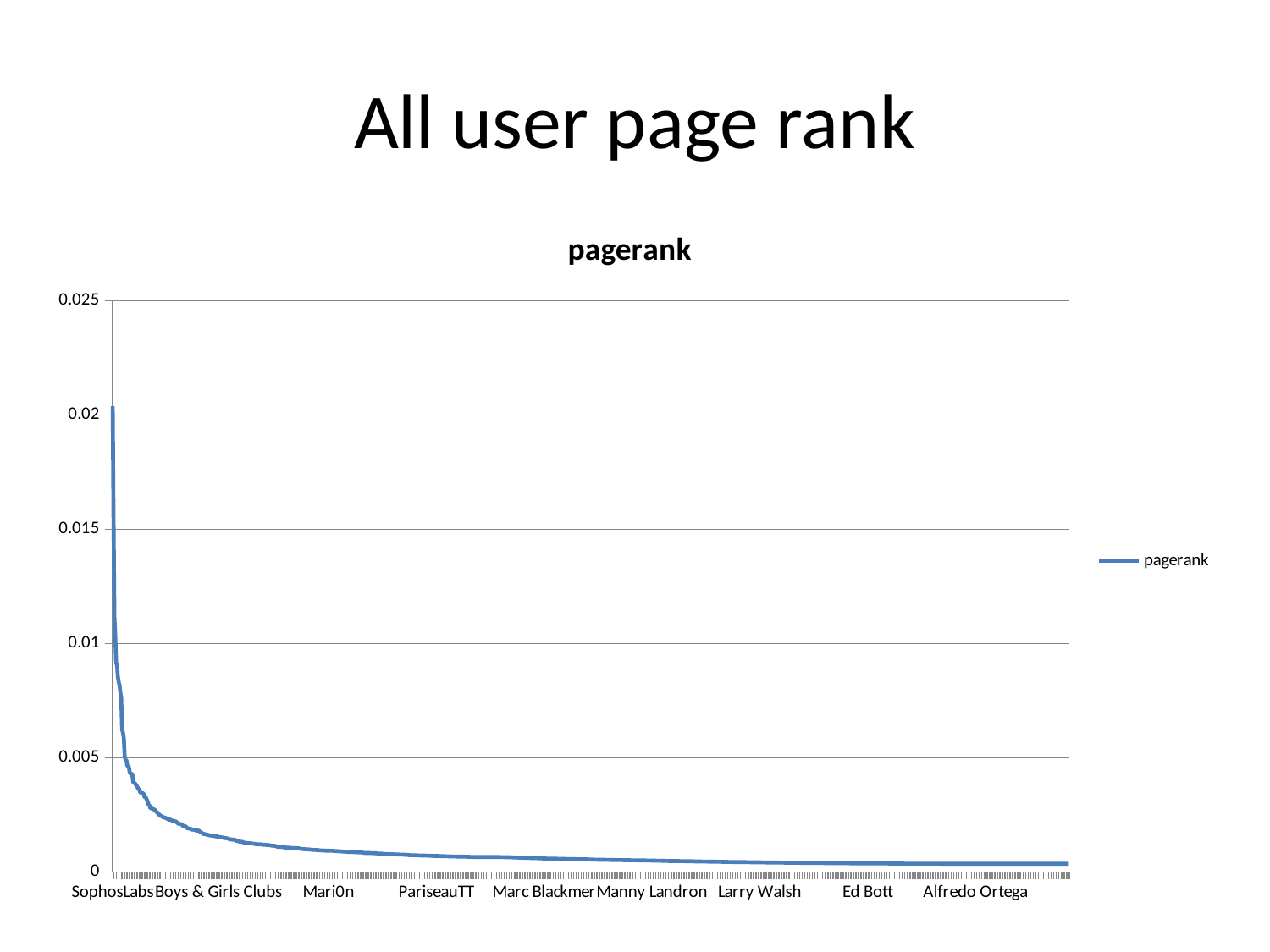

# All user page rank

### Chart:

| Category | pagerank |
|---|---|
| SophosLabs | 0.0203764873023 |
| Amit Yoran | 0.0153578231714 |
| Naked Security | 0.0111627184559 |
| Lookout | 0.0103394603251 |
| SUBWAY® | 0.00914360386338 |
| Michael Hiskey | 0.00905754292295 |
| devsecops | 0.00855000760275 |
| Moscone Center | 0.00830603049916 |
| Texiwill | 0.0081661199325 |
| Dune Lawrence | 0.0078347162477 |
| Europol | 0.00759769327321 |
| Visa | 0.00622381931991 |
| Senator Ben Sasse | 0.00610651982656 |
| DennisF | 0.00584237966714 |
| Zach Epstein | 0.00503742507906 |
| Disqus | 0.00489952546738 |
| Andrey Nikishin | 0.00489673927528 |
| Sara Peters | 0.00465572754214 |
| B Miller | 0.00462474031489 |
| Trusted Computing | 0.00458245708842 |
| Jill S. Russell | 0.0043075484911 |
| Ken Mingis | 0.00430630747357 |
| Dustin Collins | 0.00428824218692 |
| alan rusbridger | 0.00423618715211 |
| Thibault Reuille | 0.00391742427279 |
| George V. Hulme | 0.00389408149372 |
| Hillary Clinton | 0.00387932903394 |
| MISTrainingInstitute | 0.00381803046641 |
| Marietje Schaake | 0.00376858437119 |
| Helen Beal | 0.00370186240275 |
| Stefano Epifani | 0.00362529532138 |
| Check Point Software | 0.00360286400498 |
| Digitally Imported | 0.00349078944715 |
| GlobesEnglish | 0.00347203080712 |
| AWS Partner Network | 0.00343951425517 |
| MACH37 | 0.0034375195333 |
| Andrew Plato | 0.00343188281825 |
| CBS Sunday Morning | 0.00329415553489 |
| Marcia Hofmann | 0.00325329662165 |
| Ester Pent | 0.00324658067302 |
| Lacoon Mobile Sec | 0.00313892681099 |
| atlas 0f d00m | 0.00306068634585 |
| HackingTeam | 0.00293685290645 |
| Shawn Harris | 0.00290531568993 |
| Christian Schneider | 0.0027908110059 |
| IKAHAN | 0.00278519197516 |
| cutaway | 0.00276702562668 |
| Beau Woods | 0.00274486523472 |
| tcmbc | 0.00273836576749 |
| Mr. Robot | 0.0027201009855 |
| ITKnowledgeExchange | 0.00268069035622 |
| John Pescatore | 0.00262717397364 |
| MichaelSantarcangelo | 0.00260538548985 |
| LastPass | 0.00254817269961 |
| Jordan H. | 0.00253032865105 |
| OPM | 0.00245669046411 |
| Robert Stroud CRISC | 0.00245048950379 |
| NH-ISAC | 0.0024454775287 |
| Adobe | 0.00242244286618 |
| Mathew J Schwartz | 0.00238532046133 |
| John E. Vincent | 0.00237977631797 |
| DataStax | 0.00237562994897 |
| switched | 0.00236042420444 |
| Clare O'Neill | 0.00232910467326 |
| DarkReading | 0.00232266628574 |
| John Shade | 0.00229050862542 |
| AIN | 0.00228722501389 |
| HD Moore | 0.00228443894773 |
| Rafał Łoś | 0.00226389273166 |
| Dean Wampler | 0.00225918101684 |
| Craig Timberg | 0.002233856017 |
| Sheryl Sandberg | 0.00221472907923 |
| Tech Economy | 0.00221454757733 |
| FounderFox | 0.00221114911693 |
| ISACA International | 0.00220122191442 |
| Rachel Kalmar | 0.00216031049595 |
| Brian J Lariche | 0.00212742748132 |
| Zscaler | 0.0021061002741 |
| Michael Andreano | 0.00210163981681 |
| Onalytica | 0.00209006724439 |
| Branndon Pike | 0.00208713856404 |
| Bromium | 0.00207071639535 |
| The Official AnonOps | 0.00200676471859 |
| Justin Lundy | 0.0020014725054 |
| LexisNexis | 0.00200123873645 |
| #UNITEDsummit | 0.00199324456016 |
| Anonymous | 0.00196090718186 |
| Edward Tufte | 0.00191568143616 |
| PayPal | 0.001899721438 |
| Ben Tomhave | 0.00189557345923 |
| Mitchell Porter | 0.00189001238543 |
| Lukas Rist | 0.00188708114454 |
| HPStorageGuy | 0.00185674645828 |
| Hacked Team | 0.00185203018437 |
| sucuri | 0.00185050357297 |
| Matthew Aid | 0.00183377728963 |
| Anonymous_B.I.G.  | 0.00183366675816 |
| Stefano Zanero | 0.0018139724588 |
| Rapid7 | 0.00180509258046 |
| aim4r | 0.00180387702488 |
| U.S. Navy | 0.00180255901115 |
| L Sutton | 0.00178402678926 |
| Ben Kepes | 0.00176161771407 |
| Iain Thomson | 0.00172132936095 |
| thomas lim | 0.00170885095514 |
| Windows | 0.00167888429964 |
| Ciaran Johnson | 0.00165759047862 |
| Michael McCarthy | 0.0016555607516 |
| Samsung Mobile US | 0.00164766467647 |
| Megan H. MacKenzie | 0.001634597143 |
| Bit9 + Carbon Black | 0.0016280924407 |
| Jian Zhen | 0.00162491591061 |
| Stacey Banks | 0.00160752223544 |
| Caspar Bowden | 0.00159463880717 |
| Nicholas J. Percoco | 0.00159355135747 |
| Tarun Samtani, CISSP | 0.0015872959803 |
| Ismael Valenzuela | 0.00157699556869 |
| Akka Team | 0.00157380015758 |
| Cloned Milkmen | 0.00157051072097 |
| p0s1xplus0 | 0.0015627349626 |
| Billy Rios | 0.00155579178661 |
| miss edd | 0.00155348004835 |
| johullrich | 0.00154298663131 |
| Lorenzo Franceschi B | 0.00154024193408 |
| FBI | 0.00152524862526 |
| Amit Chatterjee | 0.00152043756938 |
| Boys & Girls Clubs  | 0.00151738341228 |
| Steve Wozniak | 0.0015062210559 |
| Kyle Springer | 0.00150556863468 |
| Anonymous Press | 0.00149986225256 |
| Intel Security | 0.0014776956473 |
| Tom Cook | 0.00147633574714 |
| CBI | 0.00147536836519 |
| Webroot | 0.00146954296765 |
| MuckRock | 0.00146221536065 |
| 2 Brothers Brewery | 0.00145296071138 |
| Jen Weedon | 0.00143409766263 |
| CA Technologies | 0.00142715416463 |
| bhconsulting | 0.00141616860071 |
| Druva Inc | 0.00141070120174 |
| Tom Field | 0.00140956696821 |
| Mano 'dash4rk' Paul | 0.00140678530297 |
| Stephen de Vries | 0.0014046330698 |
| sw17ch | 0.00139356956751 |
| APWG.eu | 0.00138734331374 |
| 111MinnaGallery | 0.00134639134588 |
| Sonatype | 0.00134544067224 |
| Bitnami | 0.00133455984735 |
| FS-ISAC | 0.00132201369825 |
| Darshna Kamani | 0.00131945425749 |
| Wekanban | 0.0013192896539 |
| Channel NewsAsia | 0.00131523366412 |
| lcamtuf | 0.0013055721888 |
| DevOps.com | 0.00128232923522 |
| ABC News Adelaide | 0.00127372844048 |
| Doug Wilson | 0.00126592219281 |
| Per Thorsheim | 0.00126161414014 |
| ncoc | 0.00125975080437 |
| Huawei Technologies | 0.00125540017398 |
| Docker | 0.00125411195374 |
| jason | 0.00125264238708 |
| Enno Rey | 0.00124572083016 |
| Nick Bisley | 0.00124326265732 |
| Matt Thurber | 0.00123628225327 |
| OpenDNS Labs | 0.00123489515763 |
| Metasploit Project | 0.00122777595641 |
| Roland Kuhn | 0.00122109070547 |
| Trusted Software | 0.00121355433866 |
| Ryan Linn | 0.00121349617347 |
| Mandiant | 0.00120606919027 |
| Allan Friedman | 0.00120481695644 |
| AT&T | 0.00120300056526 |
| Marcus J. Carey | 0.00120273557053 |
| Capstone Engine | 0.00120179838135 |
| U.S. Army Pacific | 0.00119713694197 |
| Mike_Mimoso | 0.00118778539872 |
| Google | 0.00118744817356 |
| Xively | 0.00118644876837 |
| Stephen Battista | 0.00118403215333 |
| Santander UK | 0.00118048816949 |
| Phineas Fisher | 0.00117515659858 |
| Princess of Cats | 0.00116763103622 |
| APWG | 0.00116698283276 |
| NT OBJECTives | 0.00116466558569 |
| InfosecurityEurope | 0.00115928413369 |
| InfosecJessePinkman | 0.00115105545752 |
| Stephen Goldsmith | 0.00114268953924 |
| ASPI | 0.00114186721575 |
| SecViz | 0.00114151827822 |
| Stacey Higginbotham | 0.00113965026893 |
| Jayson E. Street | 0.00112910366528 |
| Sebastien Tricaud | 0.00111625476857 |
| Zee | 0.00110206842107 |
| MacRumors.com | 0.00109726891165 |
| Freescale | 0.00109321878909 |
| รՇﻉ۷ﻉ ɭ๏г๔ | 0.00109314442327 |
| MIT Sloan | 0.0010919812343 |
| XAVIOR | 0.00109039771307 |
| Ruben Santamarta | 0.00108511756481 |
| Pwnie Express | 0.00108422320637 |
| Michael Hausenblas | 0.0010720031645 |
| NuHarbor Security | 0.00106602525882 |
| McAfee Labs | 0.00106236398002 |
| Anarchist Dalek | 0.00106088676706 |
| Shane Harris | 0.00105741545531 |
| The Jakarta Post | 0.0010564958296 |
| Federal Politics | 0.00105305443386 |
| gauntlt | 0.00104842484778 |
| Nettitude Group | 0.00104537010492 |
| NguyetV | 0.00104350573309 |
| PCI SSC | 0.00104245643932 |
| Eric Hammond | 0.00104121010254 |
| Cryptome | 0.00103906374136 |
| Jaded InfoSec Pro | 0.00103665449264 |
| Kelley Sayler | 0.00103537477448 |
| Werner Vogels | 0.00103368730926 |
| Sargon of Akkad | 0.00103310034324 |
| Lior Zoref | 0.00102678311325 |
| F5 Networks Security | 0.0010251448219 |
| Bastille | 0.00101930794833 |
| Typesafe | 0.00100449572303 |
| SyrianElectronicArmy | 0.000997000061132 |
| psilvas | 0.000994942710056 |
| Malwarebytes | 0.000993483281436 |
| Nͣͥͬͩͣ̂̂̂̂̂̂̂̂̂̂̂̂̂̂ | 0.000992770699747 |
| Steve Ranger | 0.000991221964215 |
| CNN Breaking News | 0.000988324373346 |
| Tracy Kitten | 0.000985384832058 |
| Jackie | 0.000984790552162 |
| Venafi | 0.000981987012633 |
| Anuj Soni | 0.000974955612268 |
| Sascha Möllering | 0.000973570021996 |
| Immunity Inc. | 0.000968316720409 |
| Kuskos | 0.00096661171262 |
| CIMSEC | 0.000965995260457 |
| VUPEN Security | 0.000957684421274 |
| Yolanda Redrup | 0.000957327942226 |
| EC3  | 0.000955834056515 |
| Derek E. Weeks | 0.000955291844069 |
| hackajar | 0.000954267153174 |
| CSOonline  | 0.000947346711036 |
| donnabias | 0.000946192446023 |
| ocddiaries | 0.000939979047811 |
| Lisa Lorenzin | 0.000939457372373 |
| Paul Asadoorian | 0.000937691590454 |
| Elaine Edwards | 0.000937299372876 |
| UsVsTh3m | 0.000934847258148 |
| Barack Obama | 0.000932007146298 |
| Alex Stamos | 0.000929002359563 |
| Newsweek | 0.000927993230671 |
| The 1st Brigade | 0.000925095968173 |
| Somchai the Dog | 0.000924474459382 |
| Mari0n | 0.000923568201468 |
| Costin Raiu | 0.000921718388272 |
| War Studies | 0.000921493713525 |
| NVIDIA GeForce | 0.000920366245331 |
| Lockpickers of NJ | 0.000919646739718 |
| Anti Feminist Comics | 0.000919128972527 |
| Jeremiah O'Connor | 0.000914892810756 |
| Proofpoint, Inc. | 0.000912789874606 |
| Sumo Logic | 0.000912563645604 |
| Patrick McCanna | 0.000909003909238 |
| FreeBSD Project | 0.000907366074866 |
| vsattui1885 | 0.000906055242383 |
| Cisco Security | 0.000901100731578 |
| Doug Drinkwater | 0.000895861839871 |
| Marc Goodman | 0.000895017192747 |
| the grugq  | 0.000894107065445 |
| torproject | 0.000889902646064 |
| Sandy Bouvier-Ingram | 0.000887613225538 |
| CoreOS Linux | 0.000885745894682 |
| ShadowDXS | 0.000882974841083 |
| Rugged DevOps | 0.000882257671521 |
| BuildItSecure.ly | 0.000880093572584 |
| CDT | 0.000873001724522 |
| Veracode | 0.000872188463132 |
| Jeb Bush | 0.000871853007187 |
| esSOBi | 0.000870912548131 |
| Benjamin Jun | 0.00086979784827 |
| Nick Galbreath | 0.000867541367674 |
| Delta | 0.000867497278887 |
| Simon Bennetts | 0.00086467951521 |
| Apoorva Giri | 0.000863202306477 |
| NIST | 0.000861862370044 |
| Tara | 0.000860319836063 |
| Guidance Software | 0.0008587060643 |
| Dragos Manolescu | 0.000856826887667 |
| MetaMaria | 0.000853103835502 |
| SANS CyberDefense | 0.00085229274391 |
| Chuck Kesler | 0.000851522953851 |
| The Haddad | 0.000847940471679 |
| InfoSec Taylor Swift | 0.000845375006153 |
| ErichKron | 0.000835961385124 |
| Gizmodo | 0.000834904986688 |
| Lloyds Bank | 0.000828399080801 |
| TrendLabs | 0.000826090015299 |
| Bill Gardner | 0.000824120385298 |
| Ross Tapsell | 0.000823197216835 |
| OpenDNS | 0.000822893826265 |
| devopsdays | 0.000821895110297 |
| United | 0.000821717918061 |
| adam shostack | 0.000820790682087 |
| Erica DeLong (Radio) | 0.000820079566599 |
| Amanda Wozniak | 0.000819309245573 |
| Maddie Stone | 0.000817530139246 |
| Justin Arbuckle | 0.000816472485627 |
| Tesla Motors | 0.000814173065184 |
| Rachel Haywire | 0.000813788174329 |
| Larry Wong | 0.000811311236697 |
| Bonnie Glaser / 葛来仪 | 0.000804813656853 |
| ANUBellSchool | 0.000801013043541 |
| FierceITSecurity | 0.000800923196941 |
| Gal Shpantzer | 0.000798718139982 |
| John Beeskow | 0.000797431818944 |
| CSMPasscode | 0.000795467446542 |
| Tokio Marine Kiln | 0.000788316916007 |
| Brendan Bertko | 0.000785247504878 |
| Level2 | 0.000784835842249 |
| Waratek | 0.00077861795295 |
| Charles Richards | 0.000777337009445 |
| AmnestyInternational | 0.000776287271025 |
| Michael Sulmeyer | 0.000775050686592 |
| Milo Yiannopoulos | 0.000773389616112 |
| Simone Brunozzi | 0.000773092324279 |
| BitSight | 0.000772832051735 |
| SecBurnout | 0.000772322940026 |
| Kaye Tasath | 0.00077014057259 |
| Forbes | 0.000769404645625 |
| FireEye | 0.000767382385802 |
| James Wickett | 0.000764866857504 |
| Hywel Mallett | 0.000762733906918 |
| The DBIR | 0.000761265248067 |
| timmedin | 0.000760324651479 |
| James Lyne | 0.000759079397548 |
| Atmel Corporation | 0.000758971584783 |
| RSA | 0.000758182726935 |
| Security Affairs | 0.000756479976191 |
| James Dunn | 0.000755190937126 |
| TechRisk | 0.000753658506399 |
| Hugh Thompson | 0.000752567894684 |
| Apache Spark | 0.000749569368783 |
| Laurel Glen Vineyard | 0.000749286184044 |
| Geoff Casely | 0.000748234827882 |
| Kristina Oliver | 0.000745568821547 |
| j.curiel | 0.000739031965829 |
| ruxit | 0.000736268923451 |
| HackerWife | 0.000731284406313 |
| Keith Pachulski | 0.000730303183989 |
| Recorded Future | 0.000728432999727 |
| Solutionary | 0.000728165240791 |
| EM Simpson | 0.00072649807395 |
| ISAlliance | 0.000726465587175 |
| Amy Renee  | 0.000726054553866 |
| Philip Casesa | 0.000726011212777 |
| Quentyn Taylor | 0.000722241770797 |
| bact' ☂ | 0.000720935164256 |
| Joshua Corman | 0.000720399706341 |
| CNA Corporation | 0.000719476627716 |
| Iftach Ian Amit | 0.000717650407494 |
| ZDNet | 0.000717215666414 |
| CharitySecurityForum | 0.000715141029274 |
| Invincea, Inc. | 0.000714946181385 |
| Eric Cowperthwaite | 0.000713801407631 |
| owasp | 0.000713677669698 |
| Give01Day | 0.000713039983603 |
| CIC | 0.000708761801015 |
| Brahma Chellaney | 0.000708272756015 |
| Carlos A Ayala Rocha | 0.000708171195435 |
| Cesar Cerrudo | 0.000707946314169 |
| peter hessler | 0.000705584733214 |
| Trend Micro | 0.000704588303294 |
| AdRoll | 0.000703059303869 |
| CIA | 0.000702454039085 |
| Justine Bone | 0.000701146467988 |
| mark℀i | 0.00069645484002 |
| Syngress CompSec | 0.00069620524948 |
| New America Cyber | 0.000695561198694 |
| Facebook | 0.000695089607756 |
| PariseauTT | 0.000695047999134 |
| 1Password | 0.000694113843209 |
| 48 Hills  | 0.000691227535333 |
| Fenrir | 0.000689743711908 |
| Cy-Fi | 0.000689628486299 |
| Lee Neely | 0.000688602990539 |
| GCV Enterprise Grade | 0.000685776015341 |
| Nick Selby | 0.000684564950476 |
| Matt Tesauro | 0.000684395535859 |
| Houcem Hachicha | 0.000684107710333 |
| Threatpost | 0.000679683626634 |
| Dan Guido | 0.000679496043246 |
| michael wardian | 0.000679051641475 |
| ANDRE OMER SIREGAR | 0.000678887755032 |
| SearchAWS | 0.000678870040614 |
| KristoferA | 0.000676109122921 |
| Frame | 0.000674217038072 |
| Robin | 0.000673781075585 |
| Lesley Carhart | 0.000673366168191 |
| Art Bowker | 0.000673339936635 |
| Marco Ostini | 0.000673245293793 |
| Eric Mill | 0.000672967956958 |
| Felicity Norman | 0.000671910410303 |
| Chris Sacca | 0.000671739506934 |
| paco nathan | 0.000667602303819 |
| Robert G. Ferrell | 0.000667537143699 |
| Kieron Gillen | 0.000666975139487 |
| US-CERT | 0.000666622849542 |
| Pax Dickinson | 0.00066504321221 |
| Andrew Kwon | 0.000664903882321 |
| Dominique Karg | 0.00066465043834 |
| Amber | 0.000663558579448 |
| Omar Santos | 0.000663481920349 |
| Frank Breedijk RCX | 0.000662958353514 |
| Todd Shipley | 0.00066250781838 |
| swardley | 0.000662173391339 |
| Dominica DeGrandis | 0.00065739958232 |
| Carolina Adv Digital | 0.000657064395945 |
| Sven Steinland | 0.000655906317419 |
| Jennifer Granick | 0.000654707524887 |
| Paul Chiusano | 0.000653823974745 |
| Security Twits | 0.0006535182564 |
| Fernando Quintero | 0.000652593247553 |
| ☋Tang0Down☋ | 0.000652376002193 |
| JustGiving | 0.000651528243004 |
| prpl foundation | 0.000651523221811 |
| Sqrrl | 0.000651096550752 |
| neuwaerts.fm | 0.000651056507306 |
| John Pacific | 0.000650588386914 |
| Caspida | 0.000650379443398 |
| Peter Sunde | 0.000650290578053 |
| SOURCE Conference | 0.000650282365552 |
| Apprenda | 0.00065011738108 |
| Waqar Ahmed | 0.000649497538838 |
| cyber duckö | 0.000649004749916 |
| David Lanz | 0.000648705627385 |
| Stu Lowe | 0.000648598527363 |
| Ann Barron-DiCamillo | 0.000648543741105 |
| IBM | 0.000648401552559 |
| haxorthematrix | 0.000648308582492 |
| Matt Cavanaugh | 0.000648235319086 |
| joernchen | 0.000648042360709 |
| HealthcareInfoSec | 0.000647619272007 |
| Riana | 0.000647556319158 |
| Tom Hessman | 0.000647118592873 |
| Oscar di Montigny | 0.000646965127713 |
| Italian Politics | 0.000646965127713 |
| Liam Ó Móráin | 0.000646733629876 |
| VMRay GmbH | 0.000646733629876 |
| Evan Pérez | 0.000646575968103 |
| Katherine | 0.000646508246749 |
| Bleacher Report | 0.000646353041967 |
| OpenSecurityTraining | 0.000645733922254 |
| HSBC UK | 0.000645484527135 |
| Onur SALK | 0.00064544749107 |
| Brian McHenry | 0.000644916617121 |
| NBC 6 South Florida | 0.000644916617121 |
| IronGeeks Mom | 0.000644916617121 |
| Nick Owen | 0.000641742548928 |
| Nicholas Arciniaga | 0.000641437269614 |
| PhilHagen | 0.00064126345675 |
| Angela McKay | 0.000639894612458 |
| securityledger | 0.000638467266931 |
| Meredith L Patterson | 0.00063836837348 |
| Benjamin Wootton | 0.000637689043044 |
| @apple | 0.000637507059645 |
| Ahmed Rasul | 0.000636558885962 |
| Eva | 0.000635111422079 |
| RSnake | 0.000634610786147 |
| CWNP | 0.00063004538769 |
| MonetDB Team | 0.000629318779741 |
| farleyscoffee | 0.000628798528583 |
| Intel Security UK | 0.000628601787939 |
| Norse | 0.000627556982017 |
| Chris Sistrunk | 0.0006267153288 |
| infosec_dominatrix | 0.000623376293567 |
| McAfee | 0.000622307153488 |
| Justin Case | 0.00062123531794 |
| IPAC | 0.000620752888177 |
| ANSYS, Inc. | 0.000620330579527 |
| ☁ David Ulevitch ☁ | 0.000618671496012 |
| War On The Rocks | 0.000615246163548 |
| AmyPoehlerSmartGirls | 0.000612361189525 |
| Rugged | 0.000609755432355 |
| aloria | 0.000609303638572 |
| afvarner | 0.000608079127421 |
| Mike Murray | 0.000606997343011 |
| RSA Parties | 0.000605846375291 |
| World News Report | 0.000605243064315 |
| Tim Cook | 0.000604753106376 |
| Mohd Najib Tun Razak | 0.000604315715689 |
| Apache Kafka | 0.000603060837079 |
| Threatbutt | 0.000600871388784 |
| Unisys Corporation | 0.000600684234811 |
| Roadtrippers | 0.000598527083366 |
| Min RK | 0.000598360762055 |
| Linda NiChualladh | 0.000598180972046 |
| Randy Marchany | 0.000598028100066 |
| Joy @ InfoSecurity | 0.000595856863173 |
| OssInformatica | 0.000593465891441 |
| IOActive, Inc | 0.000593014971207 |
| BillBrenner70 | 0.000592650494621 |
| CrowdStrike | 0.000592386685019 |
| Bret Piatt | 0.000586503931104 |
| Mike Masnick | 0.000585172431952 |
| Adam Elkus | 0.000583948954485 |
| Marc Blackmer | 0.000582949943369 |
| Jason Will | 0.000581201600177 |
| Chelsea Daymon | 0.000580216374325 |
| Jonathan Baier | 0.000579353645172 |
| Robert Schifreen | 0.000579062827639 |
| fruux | 0.000578839681534 |
| Adriana Nelson | 0.000578278127684 |
| Glyn Moody | 0.000577255978251 |
| Paul Ducklin | 0.000576427386393 |
| Nikita | 0.000576037195787 |
| G105 | 0.000575427718922 |
| ESET | 0.000575185847823 |
| Dave Lewis | 0.000574839353034 |
| Schneier Blog | 0.000574632449432 |
| Banasidhe | 0.000571774224876 |
| WikiLeaks | 0.000571241778846 |
| Sinthetic Labs | 0.000569617327949 |
| Reuters Top News | 0.000569568901623 |
| hashcat | 0.000567910228255 |
| leonida reitano | 0.000566818659556 |
| Dawn Smeaton | 0.000566269618805 |
| Julianne Smith | 0.00056605184632 |
| Martin Roesch | 0.000566038075943 |
| THOTCON! | 0.000565541423355 |
| John Shier | 0.000564993794457 |
| Uber | 0.00056210112284 |
| Pete Cheslock | 0.000561464697058 |
| Anup Ghosh | 0.000559558328281 |
| Matt Wood | 0.000557749747454 |
| Nuala O'Connor | 0.000557153620227 |
| Elly PriZeMaN | 0.000556304077245 |
| I am The Cavalry | 0.000556227110681 |
| Rakesh Malhotra | 0.000555625017606 |
| Paul Roberts | 0.000555531533687 |
| Trey | 0.000555138340589 |
| joe sullivan | 0.000554843151851 |
| Apache Mesos | 0.00055438729292 |
| Trevor Hughes | 0.000554201423154 |
| New Mandala | 0.000551872521842 |
| Thomas Bertling | 0.000551778353528 |
| Jeffrey EGGLESTON | 0.000551481838004 |
| NinkasiGerland | 0.000550983226091 |
| Gunstick | 0.000550694377969 |
| Brendan McAdams | 0.000550561483014 |
| The New York Times | 0.000548875174713 |
| Scott J Roberts | 0.000548693129185 |
| the grugq | 0.000548377440721 |
| Chris Brummitt | 0.000545311707802 |
| Lee Kushner | 0.000544682217902 |
| Rob Knake | 0.000543827992315 |
| Sandra Toms | 0.000543785355242 |
| eBay | 0.000543509841426 |
| IAPP | 0.000541914006676 |
| Parks and Recreation | 0.000540688972635 |
| Hayes Brown | 0.000540412150948 |
| Justin Foster | 0.000540073312909 |
| Landmark CIO Summit | 0.000537770577358 |
| Eric Chabrow | 0.000534241242226 |
| Reuben Paul | 0.000533503621165 |
| DanRaywood | 0.000533297977655 |
| RoyalBankofScotland | 0.000532339620142 |
| Coté | 0.000531721214238 |
| M Dennedy | 0.000530204299452 |
| alberto pasotti | 0.00053011524156 |
| Chris Palmer | 0.000529456403487 |
| Mindhunter Laura | 0.000528101179555 |
| Gene Kim | 0.000527849593875 |
| IBM Security | 0.000527270654258 |
| Matt Tegenkamp | 0.000527247727903 |
| Florin Coada | 0.000526671963577 |
| Micah Scott | 0.000526452165013 |
| David | 0.000524447136942 |
| Perth USAsia Centre | 0.000523838152193 |
| BBC News (UK) | 0.000523340717416 |
| Thomas Fox-Brewster | 0.000522461470066 |
| Olaf Skaug | 0.000522278942171 |
| CSI: Cyber | 0.000520852112881 |
| Hoff | 0.000520475052365 |
| citizen lab | 0.000519760078594 |
| Jez Humble | 0.000519667198403 |
| Help Net Security | 0.000518140213509 |
| Carsten Eiram | 0.00051656831369 |
| Javvad Malik | 0.000516480277183 |
| Violet Blue ® | 0.000514984075265 |
| Michael Roytman | 0.000514791072969 |
| Oracle Security | 0.000514601183478 |
| Katie Moussouris | 0.000514477441007 |
| 2600 Magazine | 0.000514359247987 |
| ITW  | 0.000513966619873 |
| Dr. Anton Chuvakin | 0.000513860538183 |
| Chris Valasek | 0.000513673320496 |
| Alida Antonia | 0.000512187040384 |
| Dejan Kosutic | 0.000512041311023 |
| Simon Harrison | 0.000511007135078 |
| Jess | 0.000510707273228 |
| Francesco F. Milan | 0.000509227581606 |
| Oracle | 0.00050851121804 |
| D. Gartenstein-Ross | 0.000508195624336 |
| Nate Cardozo | 0.000507718466662 |
| marci maddox | 0.000506648714602 |
| Zeljka Zorz | 0.00050640606113 |
| Jake Williams | 0.000505980380128 |
| Risk I/O | 0.000505230208795 |
| Martin Belam | 0.000505225101881 |
| Amy Hastings | 0.00050521697967 |
| JP Aumasson | 0.000504922878763 |
| DEF CON | 0.000504537136697 |
| Amazon Web Services | 0.000504323093945 |
| Chef | 0.00050318973929 |
| Andrew Hay | 0.000502744885383 |
| Neira Jones | 0.000502509407244 |
| Don A. Bailey | 0.000502066496879 |
| Belt | 0.00050184076216 |
| Laura Takenaka | 0.000499619722394 |
| Ross Anderson | 0.000498129802886 |
| Alicia Kozakiewicz | 0.00049812902424 |
| FutureLearn | 0.000498008368078 |
| Walmart | 0.000497426950308 |
| BSides SF | 0.000496975682333 |
| (╯°□°)╯︵ ┻━┻ | 0.000496730320925 |
| Philz Coffee | 0.000496128569653 |
| Security Onion | 0.000495786622615 |
| Theo Schlossnagle | 0.000495670487471 |
| Damien Miller | 0.000495086397067 |
| WIRED | 0.000494563162152 |
| Grogs Axle | 0.00049376599807 |
| Manny Landron | 0.000492548045854 |
| PubNub | 0.000491980438558 |
| Jon Larimer | 0.000491276182387 |
| Raj Samani | 0.000489776251248 |
| Red-DragonRising | 0.000488412867276 |
| Andy Greenberg | 0.000487523302318 |
| Open Garages | 0.000487089093731 |
| FICO (Fair Isaac) | 0.000486655307548 |
| Anonymous Italy | 0.000486153968262 |
| Gareth Rushgrove | 0.000485400601253 |
| Tal Klein | 0.00048526050756 |
| Sage Canaday | 0.00048509547413 |
| The White House | 0.00048295262524 |
| RSPCA Australia | 0.000482741913411 |
| Kym McNicholas | 0.000482693390911 |
| Christine Fair | 0.00047796397714 |
| TheStreet | 0.000476835122373 |
| Alex Hutton | 0.000476281861809 |
| The Lowy Institute | 0.000476067311681 |
| Prager Port Works  | 0.000476045142209 |
| REAN | 0.000474316474325 |
| SC Magazine UK | 0.000473042091483 |
| Airton Ramos Queiroz | 0.000472694735179 |
| Raymond Gallagher | 0.000472676764579 |
| anfractuosity | 0.000472397528834 |
| Malbec Denis | 0.000471908026963 |
| U.S Military Academy | 0.000471692995404 |
| Ristian Atriandi | 0.00047145930827 |
| Darren Pauli | 0.000471346354434 |
| President Obama | 0.000471190523979 |
| Jonas Bonér | 0.000470537956457 |
| DomainTools | 0.000469668907697 |
| Tenable Security | 0.000468608235913 |
| Robert D. Kaplan | 0.000466813684431 |
| Chris | 0.000466678404767 |
| SANS Institute | 0.000466670019065 |
| des_linden | 0.000466639752622 |
| Martin Krasser | 0.000465994282677 |
| Rob Lee | 0.000465954203013 |
| David Spark | 0.000464472593533 |
| Martin Knobloch | 0.000463800600679 |
| Space Rogue | 0.000463464507598 |
| Rewrite | 0.000461761993349 |
| Jorge Bastida | 0.000461653389323 |
| ZixCorp | 0.000460774982048 |
| IT Hot Topics 2015 | 0.000459903891947 |
| REcon | 0.000459457248952 |
| Chester W - Sophos | 0.000459328975229 |
| Ali Qamar | 0.000459068755538 |
| stacksmasher | 0.000457540047067 |
| Shane O'Neill | 0.000456964915785 |
| Philips Vermonte | 0.000455131334899 |
| Barclays UK | 0.000454975958997 |
| Alex Kaasjager RCX | 0.000454159769986 |
| J.M. Berger | 0.000453149876718 |
| Santiago Pontiroli | 0.000451917425913 |
|  NASA SEWP | 0.000451855984019 |
| Matt Fuller | 0.000450998433016 |
| Dave Kennedy (ReL1K) | 0.000450508984705 |
| Yubico | 0.000450291407489 |
| botchagalupe | 0.00045027180878 |
| Bsides Orlando | 0.000449954636971 |
| Fabienne Serrière | 0.000449932860943 |
| Dathan Ritzenhein | 0.000449646495534 |
| NATO CCD COE | 0.000448994239843 |
| shannon harrison | 0.000448346752169 |
| dan.g | 0.000447775980737 |
| Leo Kelion | 0.000447273596513 |
| Thom Langford | 0.000447174516291 |
| CrySyS Lab | 0.000447152015112 |
| Symantec | 0.000447086469606 |
| Techopedia | 0.000446312105789 |
| Daytona  ҉ | 0.000445642357678 |
| Gartner | 0.000445466874136 |
| National Journal | 0.000443608433483 |
| David Bisson | 0.000442836268314 |
| The Register | 0.000442044871562 |
| sir jester | 0.000440691928666 |
| Daily Mail Online | 0.000440206018572 |
| BBC Radio 2 | 0.000439437863277 |
| ✨brandon✨the✨human✨ | 0.000438373380184 |
| Adrian Sanabria | 0.000437914523716 |
| Adrienne Porter Felt | 0.000436649106204 |
| Dell  | 0.000435992252283 |
| Tripwire, Inc. | 0.00043555694385 |
| Alex Honor | 0.000434548182858 |
| Wendy Nather | 0.000433974569662 |
| Lanni marchant | 0.000433944528292 |
| Salesforce | 0.000433941928015 |
| AndrewJDavies | 0.000432209248393 |
| Richard Stubbs | 0.000431952152584 |
| Core Security | 0.000431409904731 |
| Jon Wessel-Aas | 0.000431248037742 |
| Ａｎｔ　’ｎ　Ｂｅｅ/アントンビー | 0.000429299617015 |
| Bill Dean | 0.000429274572956 |
| ange | 0.000429074565825 |
| Mikko Hypponen | 0.000428240665764 |
| Sugawara Genki | 0.000427677350074 |
| Dominic Vogel | 0.000427279109202 |
| (ISC)2 | 0.000426217649526 |
| O'Reilly Strata | 0.000426122848296 |
| Blue Coat Systems | 0.000426045256172 |
| Penn State News | 0.000425452102305 |
| littleBits | 0.000425192393445 |
| SF Comics Fest | 0.000424954056304 |
| DevOpsDays DC | 0.000424912155769 |
| Aetna | 0.000424641412038 |
| Evan A. Laksmana | 0.000424023884805 |
| Ian Wallace | 0.000423724568065 |
| Rob Fuller | 0.000423625831361 |
| Luca Grillo | 0.000423624769467 |
| CipherCloud | 0.000421803409807 |
| Pen Test Partners | 0.000421563994972 |
| Dave Whitelegg | 0.000421516700399 |
| Scott Eddy  | 0.000420728500708 |
| Dylan Wykes | 0.000419388671895 |
| Herakles | 0.000419369843423 |
| Julian Oliver | 0.000419082950153 |
| CodeNeuro | 0.000417863089164 |
| Yuki Chen | 0.00041769146854 |
| Mario Avantini | 0.000416898146002 |
| Raffael Marty | 0.000416822218646 |
| Jacob Torrey | 0.000416402441193 |
| Alissa Torres | 0.00041626946339 |
| Anonymous Bar | 0.000416134827043 |
| HostUnknownTV | 0.000415458634163 |
| Larry Walsh | 0.000414731504728 |
| Jeremiah Grossman | 0.000414383651849 |
| Bardessono | 0.000413331423872 |
| Sophos | 0.000412298506885 |
| Patrik Nordwall | 0.000412129932329 |
| Claus Cramon Houmann | 0.000411210348663 |
| Adam Kramer | 0.000410623490607 |
| Robert M. Lee | 0.000409651200395 |
| Aaron Y. Zelin | 0.000409612513654 |
| Ubuntu | 0.000408867808063 |
| European Commission | 0.000408698726196 |
| Eugene Kaspersky | 0.00040845646919 |
| Graham Cluley | 0.000408171914692 |
| Cisco | 0.00040815215614 |
| Dan Kaminsky | 0.000407673013761 |
| Jennifer Minella | 0.000407656606253 |
| Akamai Technologies | 0.000406875197612 |
| Damon Edwards | 0.000406871103799 |
| Fernando Cabada | 0.00040585495856 |
| Johnny Long | 0.000405626755435 |
| Codeship | 0.000405524076151 |
| Didier Stevens | 0.000405192583091 |
| Des Ward | 0.000403911734969 |
| Booz Allen Hamilton | 0.000402708993483 |
| Mesosphere | 0.000402429950619 |
| New Relic | 0.000402429950619 |
| Hard Rock Hotel LV | 0.000401498769768 |
| National Interest | 0.000400853663376 |
| sno0ose | 0.000400764826647 |
| Gavin Millard | 0.000399246950988 |
| Christopher Soghoian | 0.000399172095813 |
| Under SecArmy PAO | 0.000398963301394 |
| Ben Nagy | 0.000398880378958 |
| Jack Jones | 0.000398769647797 |
| Jeremi M Gosney | 0.00039848693814 |
| Dr. Eric Cole | 0.000398228764354 |
| Verizon | 0.000396781072753 |
| Kim Zetter | 0.000396578619765 |
| Florian Motlik | 0.000396413735511 |
| briankrebs | 0.000396343539822 |
| Dr. Corbett Moran | 0.000394082717034 |
| Jim Manico | 0.000393868751424 |
| boB Rudis | 0.000393419806445 |
| Shalane Flanagan | 0.000393236870615 |
| Jack Daniel | 0.000392943600262 |
| Frank Baitman | 0.000392249583826 |
| Airbus | 0.000391753534213 |
| rob evans | 0.000391716460554 |
| Ashiq JA | 0.000391661612753 |
| Kevin Townsend | 0.000391057580829 |
| InfoSec Institute | 0.000390526989706 |
| Juan Carlos Vázquez | 0.000390394741986 |
| Richard Bejtlich | 0.000390195098021 |
| Trey Ford's Hair | 0.000390098748555 |
| Irene Poetranto | 0.000389637539346 |
| Tim Strazzere | 0.000388820432008 |
| CXOWARE, Inc. | 0.000388651016266 |
| Homeland Security | 0.000388354102247 |
| Chris Wysopal | 0.000388047873443 |
| BrianHonan | 0.000388009913378 |
| Coinbase | 0.000387737313004 |
| CONNECT  | 0.000387487813731 |
| Mark Nunnikhoven | 0.00038745673421 |
| jayjacobs | 0.000387253273382 |
| Symantec Italia | 0.000386018918032 |
| Jon Oberheide | 0.000385748598544 |
| Mila Kunis | 0.000385748598544 |
| Wesley McGrew | 0.000385590598779 |
| Amar Singh | 0.000385359256991 |
| MalwareMustDie, NPO | 0.000385271433225 |
| STEM-SMART | 0.000384682164085 |
| Eddie Mize | 0.000384596879579 |
| edskoudis | 0.000383449290417 |
| IoT StreamConf | 0.000383332053915 |
| Jeff Barr | 0.000383001499667 |
| U.S. Secret Service | 0.000382776642709 |
| Jamie Allen | 0.000382239274868 |
| Luke Wilson | 0.000382208807071 |
| 0DDJ0BB | 0.000382110507062 |
| Jeremy Burton | 0.000381993467358 |
| EMC ScaleIO | 0.000381993467358 |
| Denis Makrushin | 0.000381762696578 |
| meb keflezighi | 0.000381442355406 |
| Saumil Shah | 0.000380838361335 |
| Zaid Benjamin | 0.000380547064758 |
| Irongeek | 0.000380364752622 |
| Andrew Zammit | 0.000379792419004 |
| Channy Yun(윤석찬) | 0.000379463773409 |
| ICIJ | 0.000378345528372 |
| Troels Oerting  | 0.000378190751452 |
| HackerOne | 0.000377989918799 |
| Jason Lang | 0.000377054657156 |
| James Arlen | 0.000376974487503 |
| SlideShare | 0.000375707443253 |
| Cloud Tech. Partners | 0.000375486987674 |
| Elmira Bayrasli | 0.000375476468728 |
| RSA Conference | 0.000375208487699 |
| Cheapflights | 0.00037517314289 |
| Robert Larsen | 0.000375139130194 |
| Sam Johnston | 0.000374769009237 |
| davi (德海) | 0.000374723844712 |
| Greg Sandoval | 0.000374678143483 |
| Rich Mogull | 0.000374407311578 |
| LogMeIn, Inc. | 0.000374287568558 |
| Forbes Tech News | 0.000374167366281 |
| SearchCIO.com | 0.000373693346633 |
| Board of Supervisors | 0.000373570939642 |
| SCA Medieval Society | 0.000373570939642 |
| SFGate | 0.000373570939642 |
| Microsoft | 0.000373439174446 |
| Jeff Murri | 0.000373293630725 |
| ChrisJohnRiley ✪ | 0.000372665777685 |
| Amelia Long | 0.000372268823644 |
| Dan Philpott | 0.000371896946784 |
| Amplitude | 0.000371565006453 |
| VoidSec | 0.00037118738565 |
| Ron Coleman | 0.000370698191381 |
| daveaitel | 0.000369785459148 |
| ISSA Raleigh, NC | 0.000369746571018 |
| Chris Roberts | 0.000369640591477 |
| The 2112 Group | 0.000369288277641 |
| Dan Goodin | 0.000369161995797 |
| Cod Satrusayang | 0.000369090782038 |
| Wim Remes | 0.000369090782038 |
| Martin McKeay | 0.000368783826012 |
| securosis | 0.000368652227234 |
| Ed Bott | 0.000368000614244 |
| Rob Graham | 0.00036794564207 |
| Viktor Klang | 0.000367489320833 |
| Circle City Con | 0.000367409583417 |
| Tom Stamulis | 0.000367379896465 |
| Aaron Connelly | 0.000367340380271 |
| Mylea Charvat | 0.000367036136601 |
| Greg Young | 0.000366509753948 |
| Sara Sorcher | 0.000366211329424 |
| REMnux | 0.000366146208593 |
| U.S. Pacific Fleet | 0.000366029400647 |
| CIOsynergy | 0.000365950143971 |
| YouTube | 0.000365685706473 |
| Ken Johnson | 0.000365655180626 |
| Tony Scott | 0.000365474691901 |
| AsiaSocietyAus | 0.000365426754586 |
| Rehabbed One | 0.000365403295923 |
| Gavin Martinsson | 0.000364142582224 |
| Seth Law | 0.000364142582224 |
| AppliedTrust | 0.000364015487858 |
| Steve Ragan | 0.00036386744293 |
| Marc Andreessen | 0.000363813714896 |
| 18F | 0.000363705888979 |
| The Melissa Virus | 0.000363691995512 |
| AdrianLane | 0.000363375364496 |
| Ziya Tong | 0.000362904081262 |
| Razor | 0.000362833392161 |
| jkouns | 0.000362463520951 |
| samim | 0.000362266412807 |
| Troy Hunt | 0.000362236192569 |
| Fiora Aeterna☄ | 0.000362205654196 |
| Stephen Tobolowsky | 0.000362205654196 |
| OpenText | 0.000361619286159 |
| Mike Rothman | 0.000360995814188 |
| Sophie Van Der Zee | 0.00036090335774 |
| Rob Lemos | 0.000360771838288 |
| Twitter | 0.000360760994198 |
| Dr Lucy Rogers | 0.000360604901208 |
| FireF0X | 0.000360577161049 |
| Thierry Zoller | 0.000360522742652 |
| Jamie McKelvie | 0.000360464626187 |
| Alberto Nardelli | 0.000360443592442 |
| Andrea Barisani | 0.000360143484182 |
| OMG ΉΆXOR | 0.000358524797418 |
| Oona Räisänen | 0.000358493322488 |
| HHS.gov | 0.000358389252476 |
| Jeremy King | 0.000358032410198 |
| Alexander Hanff | 0.000357967724592 |
| adrian cockcroft | 0.00035787050473 |
| Infospectives | 0.00035785091794 |
| SF Zen Center | 0.000357790080666 |
| Dr. Rand Paul | 0.00035734933869 |
| Ben Rothke | 0.000356944768903 |
| Michael Vatikiotis | 0.000356810901345 |
| Bruce Schneier RSS | 0.000356792556938 |
| Gathering Clouds | 0.000356791986659 |
| Brian Katz | 0.000356637143821 |
| IT Security Guru | 0.00035631803484 |
| Kurt Opsahl | 0.000356254305259 |
| Michael Kaiser | 0.000355913335511 |
| Stefan Esser | 0.00035588023249 |
| Rocky DeStefano | 0.000355877856105 |
| Gary Tinkler | 0.000355874770989 |
| .mudge | 0.000355872423121 |
| AtlanticCouncil | 0.00035538310528 |
| Akamai UK  | 0.000354870661665 |
| TIME.com | 0.000354783447728 |
| Scott Cheney-Peters | 0.000354783447728 |
| Prashanth | 0.000354783447728 |
| David Lang | 0.000354783447728 |
| \m/ Ⓐrmageddon \m/ | 0.000354626385582 |
| KShow | 0.000354604058045 |
| Mario Klingemann | 0.000354513603385 |
| Ben Wizner | 0.000354504325458 |
| Helena Horton | 0.000354504325458 |
| Ben Smith | 0.000354504325458 |
| Alex Hern | 0.000354504325458 |
| iQuest | 0.000354490069305 |
| ben grosser | 0.000354483291713 |
| Heather DeweyHagborg | 0.000354483291713 |
| Salon.com | 0.000354483291713 |
| NSK STATE | 0.000354483291713 |
| allison burtch | 0.000354483291713 |
| K.Kugan | 0.000354464835733 |
| Duo Security | 0.000354391229151 |
| Insider Threats | 0.00035437173256 |
| Georgia Weidman | 0.000354203932334 |
| Joseph Savirimuthu | 0.00035406732943 |
| Dr Sherri Tenpenny | 0.000354038371103 |
| Julie Bishop | 0.000354038371103 |
| サンクトガーレン | 0.000354038371103 |
| James Governor | 0.000354038371103 |
| Randy Bias | 0.000354038371103 |
| Equinix, Inc. | 0.000354038371103 |
| Rahul da Cunha | 0.000353852778873 |
| Travis Goodspeed | 0.000353852778873 |
| Sascha Schirra | 0.000353852778873 |
| Black Hat  | 0.000353835532954 |
| Khaosod English | 0.000353691189846 |
| curtis | 0.000353470623516 |
| Rúnar Óli | 0.000353357631892 |
| Neha Narkhede | 0.000353357631892 |
| BSidesTO | 0.000353192764571 |
| Seth Rosenblatt | 0.000353190004986 |
| ZeroNights | 0.0003531393989 |
| The EFI monster! | 0.000352963003887 |
| Department of State | 0.000352926174867 |
| Gavin Struthers | 0.000352692875312 |
| Gordon Smith | 0.000352656150792 |
| InfoSec World | 0.000352620685999 |
| BSides Asheville | 0.000352618153135 |
| Jimmy Vo | 0.000352618153135 |
| Daniel Veditz | 0.000352598931964 |
| Survival Tips | 0.000352598931964 |
| Laura Lucchini | 0.000352523743833 |
| F-Secure | 0.00035246527228000003 |
| BSides Las Vegas | 0.000352406800727 |
| caseyjohnellis | 0.000352347937726 |
| Sky News Newsdesk | 0.000352304124592 |
| Steve Manzuik | 0.000352288167216 |
| Nat Autistic Society | 0.000352117312599 |
| Cesare Garlati | 0.000352114527963 |
| Dmitry Bestuzhev | 0.000352114527963 |
| Ingo Stoll | 0.000351862069621 |
| John Wilander | 0.000351852820662 |
| Avram Marius | 0.000351678682188 |
| Alfredo Ortega | 0.000351678682188 |
| Phil Walter | 0.000351663736229 |
| CAUSINDY | 0.000351663736229 |
| ENISA | 0.000351615130903 |
| bsidesnash | 0.000351595278954 |
| Flightradar24 | 0.000351515835448 |
| Splunk | 0.0003514964511 |
| Kelly Sommers | 0.00035139716634 |
| Kenneth Geers | 0.000351234254697 |
| Ron Gerber | 0.000351202598403 |
| Kevin Mitnick | 0.000351191365634 |
| Eventbrite | 0.000351183008521 |
| Foursys | 0.000351135361433 |
| BT | 0.000351135361433 |
| Raphael Satter | 0.000351007324123 |
| Helena Edelson | 0.00035097932653 |
| Sched.org | 0.000350814041322 |
| The Hacker News | 0.000350758432411 |
| RiskMathics | 0.000350756054657 |
| Nick DePetrillo | 0.000350753514308 |
| Hal Pomeranz | 0.000350585157723 |
| Michael Cloppert | 0.000350585157723 |
| Jaime Cochran | 0.000350571478347 |
| Steve Herman | 0.000350571478347 |
| ͏ | 0.000350571478347 |
| matt blaze | 0.000350571478347 |
| halvarflake | 0.000350571478347 |
| Fran Berkman | 0.000350571478347 |
| Dino A. Dai Zovi | 0.000350571478347 |
| Soniasuponia | 0.000350571478347 |
| Hugo | 0.000350571478347 |
| Richard Chirgwin | 0.000350571478347 |
| Skully | 0.000350571478347 |
| Steve Gell  | 0.000350571478347 |
| Agence France-Presse | 0.000350571478347 |
| Scott Ian | 0.000350533884282 |
| Aaron Heslehurst | 0.000350533884282 |
| Touya Akira | 0.000350533884282 |
| AimBrain | 0.000350533884282 |
| Brandon Edwards | 0.000350533884282 |
| Axelle Ap. | 0.000350533884282 |
| Tuxotron | 0.000350533884282 |
| Marcus Brown | 0.000350533884282 |
| Karen／明美 | 0.000350533884282 |
| Hague Talks | 0.000350507927062 |
| ISPAI | 0.000350507927062 |
| James Ball | 0.000350475412729 |
| Bloomberg Business | 0.000350427486761 |
| haligonia: breaking | 0.000350402644474 |
| AtlSecCon | 0.000350402644474 |
| NorthSec | 0.000350402644474 |
| Reform | 0.000350380424616 |
| Wallix UK | 0.000350380424616 |
| NEICT Partnership | 0.000350380424616 |
| Kate Brew | 0.000350340222259 |
| Lenny Zeltser | 0.000350340222259 |
| BBC World Book Club | 0.000350337511375 |
| Dyn Research | 0.000350337511375 |
| FedScoop | 0.000350264341337 |
| The Northern Light | 0.000350096541111 |
| Shawn Henry | 0.000350056623132 |
| Chris Eng | 0.000350030366045 |
| Charlie Miller | 0.000350030366045 |
| CISecurity | 0.000350004741442 |
| FTC | 0.000350004741442 |
| @eqe (Andy Isaacson) | 0.000349970595535 |
| Ian Massingham | 0.000349873311567 |
| Danilo Poccia | 0.000349873311567 |
| Sarah Edwards | 0.000349843411089 |
| peterkuper | 0.000349843411089 |
| Deviant Ollam ツ | 0.000349734014349 |
| Yori - Now 50% Off | 0.000349734014349 |
| William Dobbie | 0.000349734014349 |
| Joshua Wright | 0.000349734014349 |
| Stephen Sims | 0.000349734014349 |
| Marco Sermoneta | 0.000349651228571 |
| Rosa Giuffré | 0.000349651228571 |
| Neustar  | 0.000349650039694 |
| Sharon M | 0.000349525975896 |
| CEOP | 0.000349525975896 |
| DigitalRightsIreland | 0.000349525975896 |
| Geraldine Lavin | 0.000349525975896 |
| Koen Van Impe | 0.000349525975896 |
| Martijn Grooten | 0.000349525975896 |
| GW Cyber & Homeland  | 0.000349440768052 |
| CNAS | 0.000349440768052 |
| Rep. Will Hurd | 0.000349440768052 |
| Jerry Hendrix | 0.000349440768052 |
| King's CollegeLondon | 0.000349440768052 |
| Brookings Metro | 0.000349440768052 |
| M. Taylor Fravel | 0.000349440768052 |
| Hero Rundown | 0.000349440768052 |
| Brandon Valeriano | 0.000349440768052 |
| The Debian Project | 0.000349440768052 |
| Michelle | 0.000349404183034 |
| bill | 0.000349395168104 |
| Jérôme Segura | 0.000349395168104 |
| Slate | 0.000349320282921 |
| Tim Daniels | 0.000349320282921 |
| Wahsnerc Nairda | 0.00034854402473 |
| DavidLinthicum | 0.00034854402473 |
| Lubor Ptacek | 0.00034854402473 |
| ╭(◠‿◠)╯┳━┳ | 0.00034854402473 |
| Natalie Sambhi | 0.00034854402473 |
| Ryan Barnett | 0.00034854402473 |
| Willard Shepard | 0.00034854402473 |
| Chris Gates | 0.00034854402473 |
| Matt Johansen | 0.00034854402473 |
| The Dark Tangent | 0.00034854402473 |
| Charlie Osborne | 0.00034854402473 |